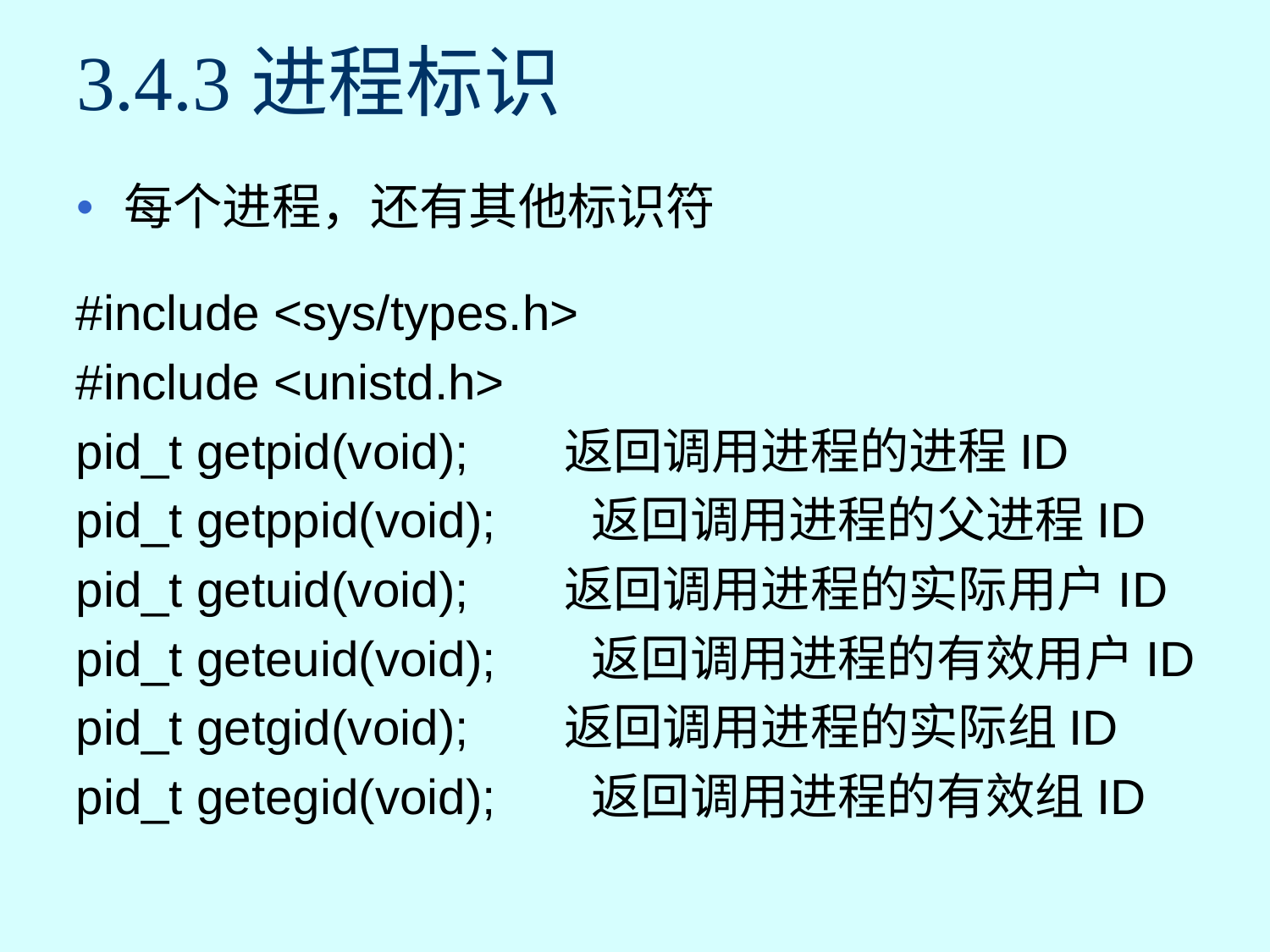

# 3.4.3进程标识
每个进程，还有其他标识符
#include <sys/types.h>
#include <unistd.h>
pid_t getpid(void);      返回调用进程的进程ID
pid_t getppid(void);      返回调用进程的父进程ID
pid_t getuid(void);      返回调用进程的实际用户ID
pid_t geteuid(void);      返回调用进程的有效用户ID
pid_t getgid(void);      返回调用进程的实际组ID
pid_t getegid(void);      返回调用进程的有效组ID
46